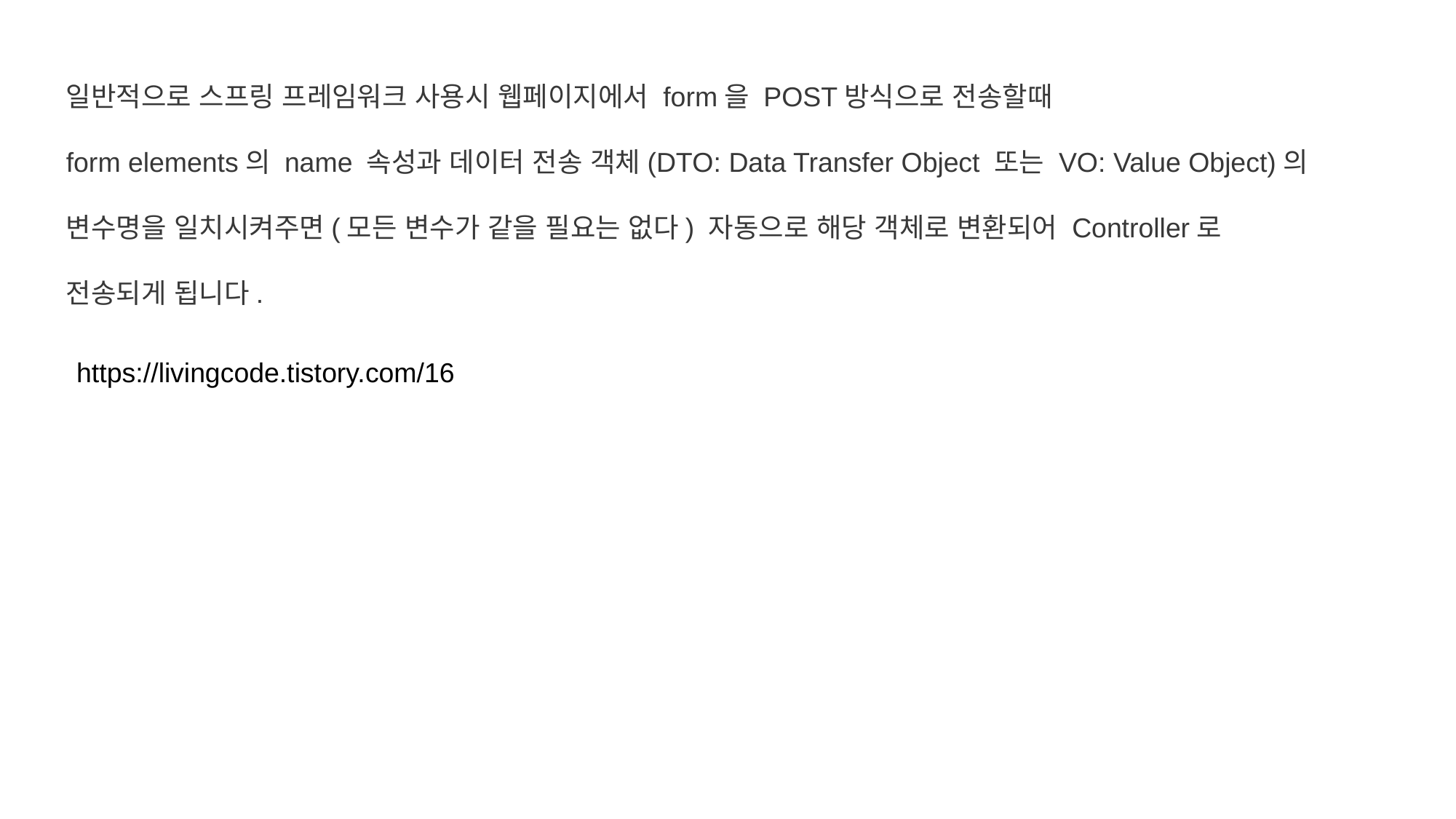

일반적으로 스프링 프레임워크 사용시 웹페이지에서 form을 POST방식으로 전송할때

form elements의 name 속성과 데이터 전송 객체(DTO: Data Transfer Object 또는 VO: Value Object)의

변수명을 일치시켜주면(모든 변수가 같을 필요는 없다) 자동으로 해당 객체로 변환되어 Controller로

전송되게 됩니다.

https://livingcode.tistory.com/16